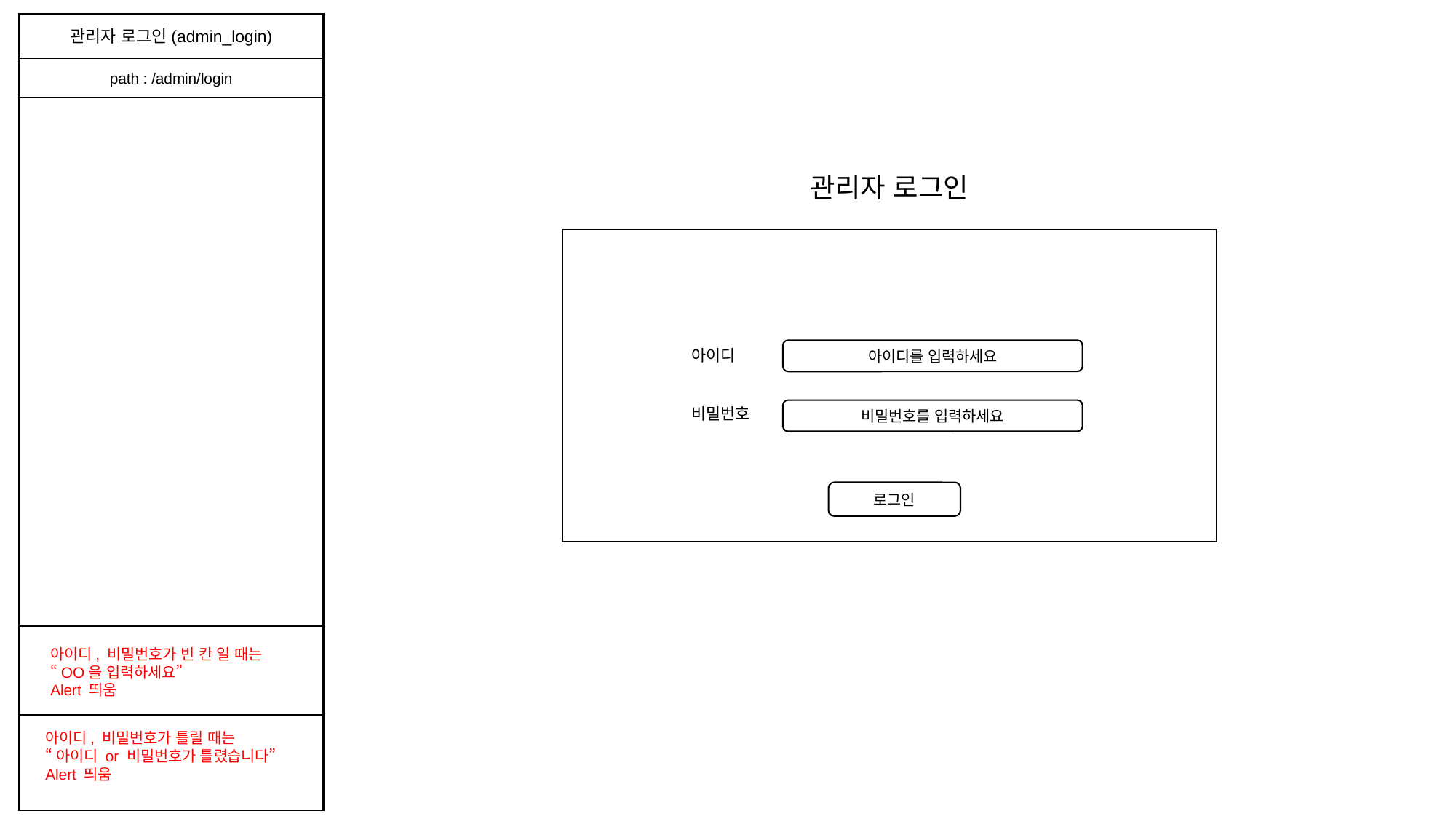

관리자 로그인(admin_login)
path : /admin/login

관리자 로그인

아이디
아이디를 입력하세요
비밀번호
비밀번호를 입력하세요
로그인
아이디, 비밀번호가 빈 칸 일 때는 “OO을 입력하세요”
Alert 띄움
아이디, 비밀번호가 틀릴 때는
“아이디 or 비밀번호가 틀렸습니다”
Alert 띄움